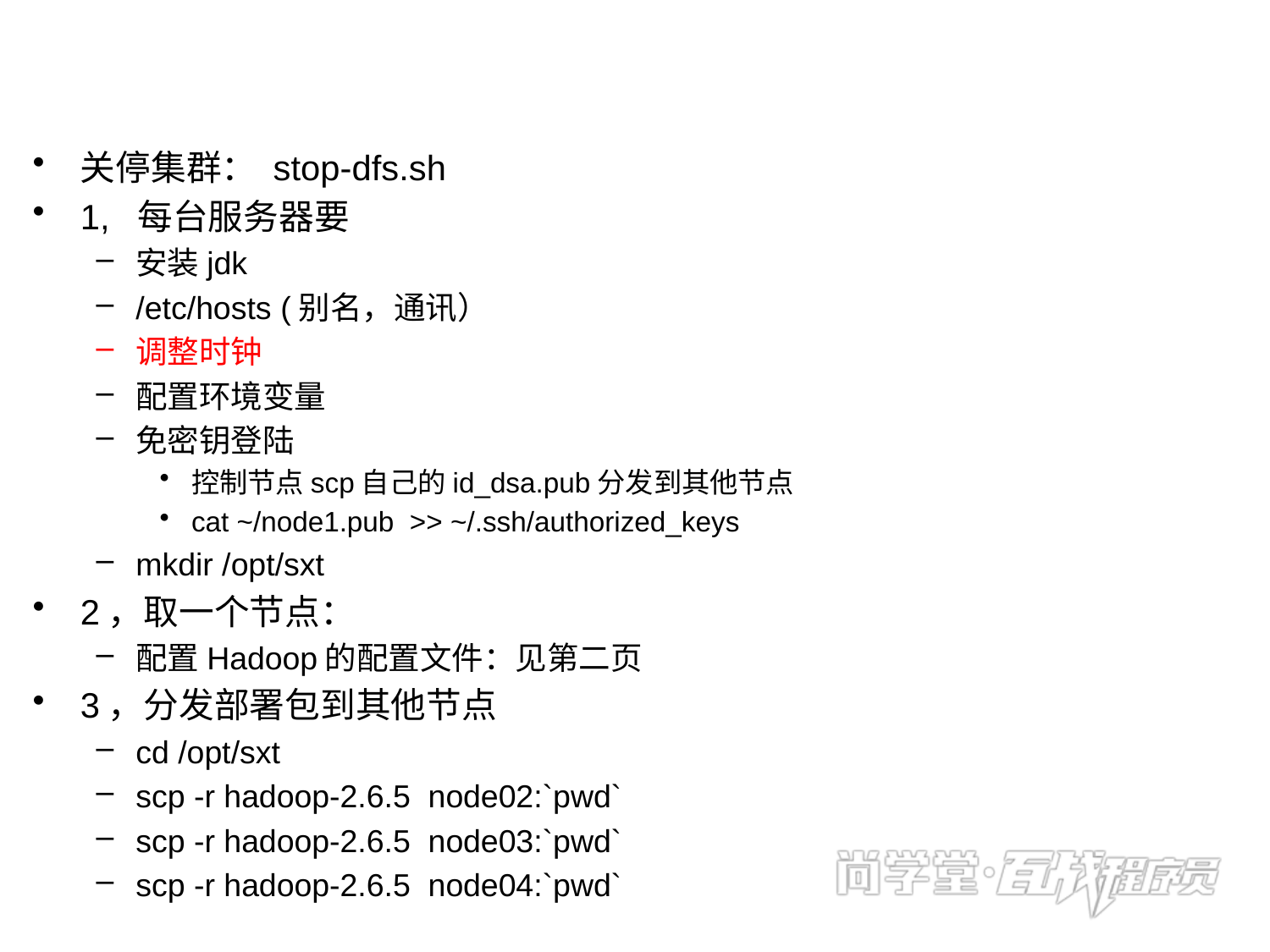

关停集群： stop-dfs.sh
1,  每台服务器要
安装jdk
/etc/hosts (别名，通讯）
调整时钟
配置环境变量
免密钥登陆
控制节点scp自己的id_dsa.pub分发到其他节点
cat ~/node1.pub  >> ~/.ssh/authorized_keys
mkdir /opt/sxt
2，取一个节点：
配置Hadoop的配置文件：见第二页
3，分发部署包到其他节点
cd /opt/sxt
scp -r hadoop-2.6.5  node02:`pwd`
scp -r hadoop-2.6.5  node03:`pwd`
scp -r hadoop-2.6.5  node04:`pwd`